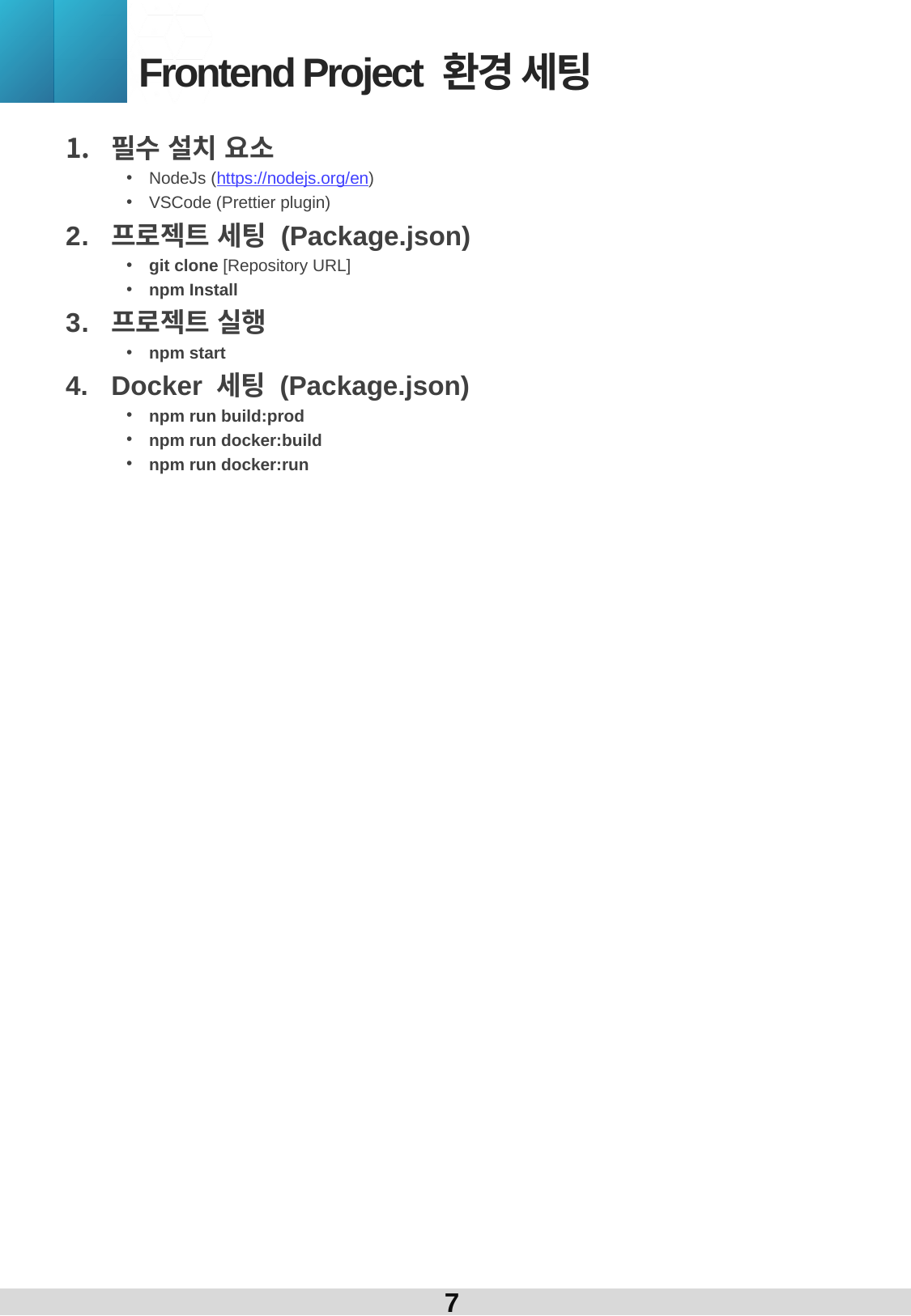

4
Frontend Project 환경 세팅
필수 설치 요소
NodeJs (https://nodejs.org/en)
VSCode (Prettier plugin)
프로젝트 세팅 (Package.json)
git clone [Repository URL]
npm Install
프로젝트 실행
npm start
Docker 세팅 (Package.json)
npm run build:prod
npm run docker:build
npm run docker:run

7